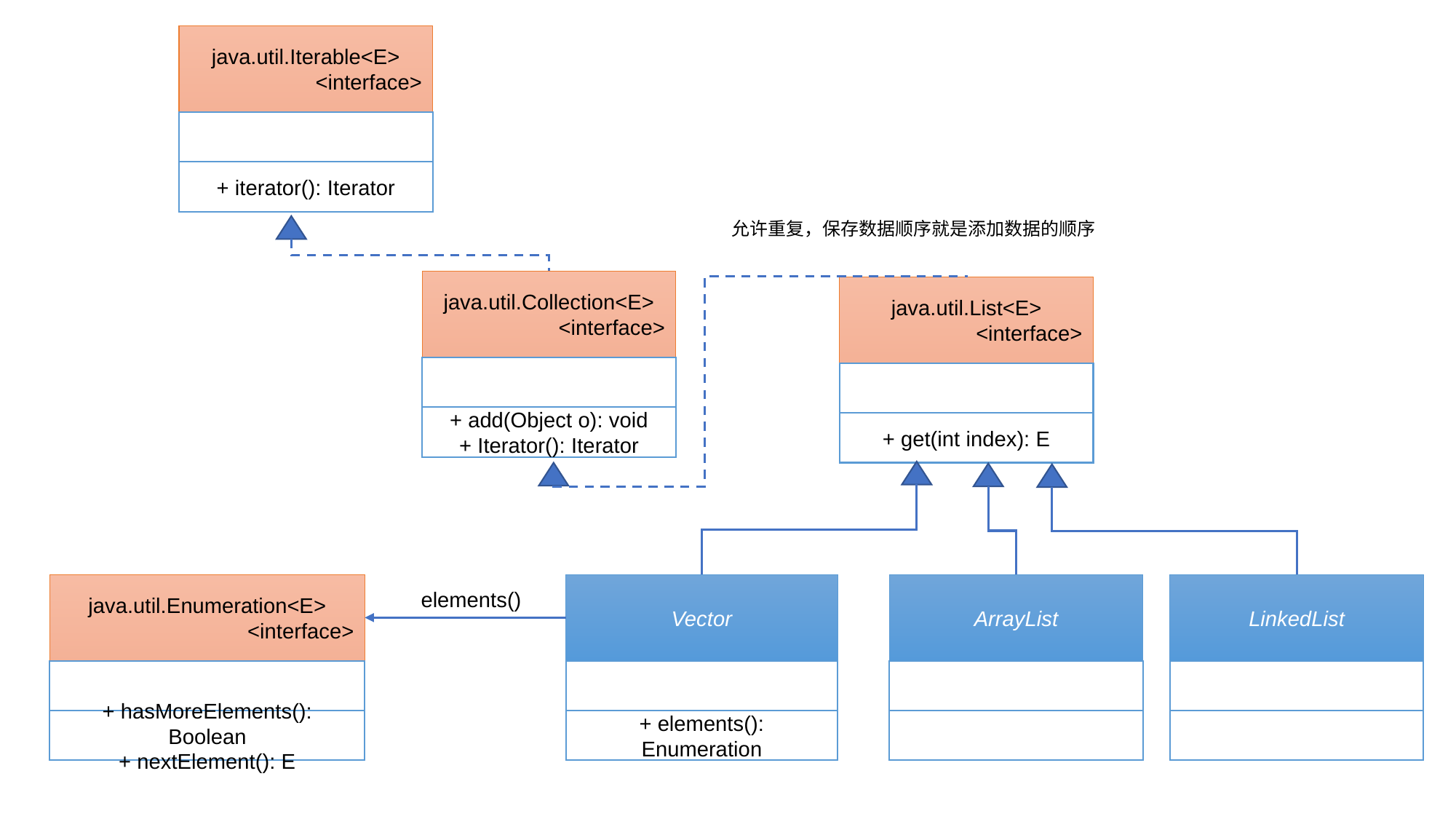

java.util.Iterable<E>
<interface>

+ iterator(): Iterator
允许重复，保存数据顺序就是添加数据的顺序

java.util.Collection<E>
<interface>
java.util.List<E>
<interface>

+ add(Object o): void
+ Iterator(): Iterator
+ get(int index): E

java.util.Enumeration<E>
<interface>
Vector
ArrayList
LinkedList
elements()

+ hasMoreElements(): Boolean
+ nextElement(): E
+ elements(): Enumeration